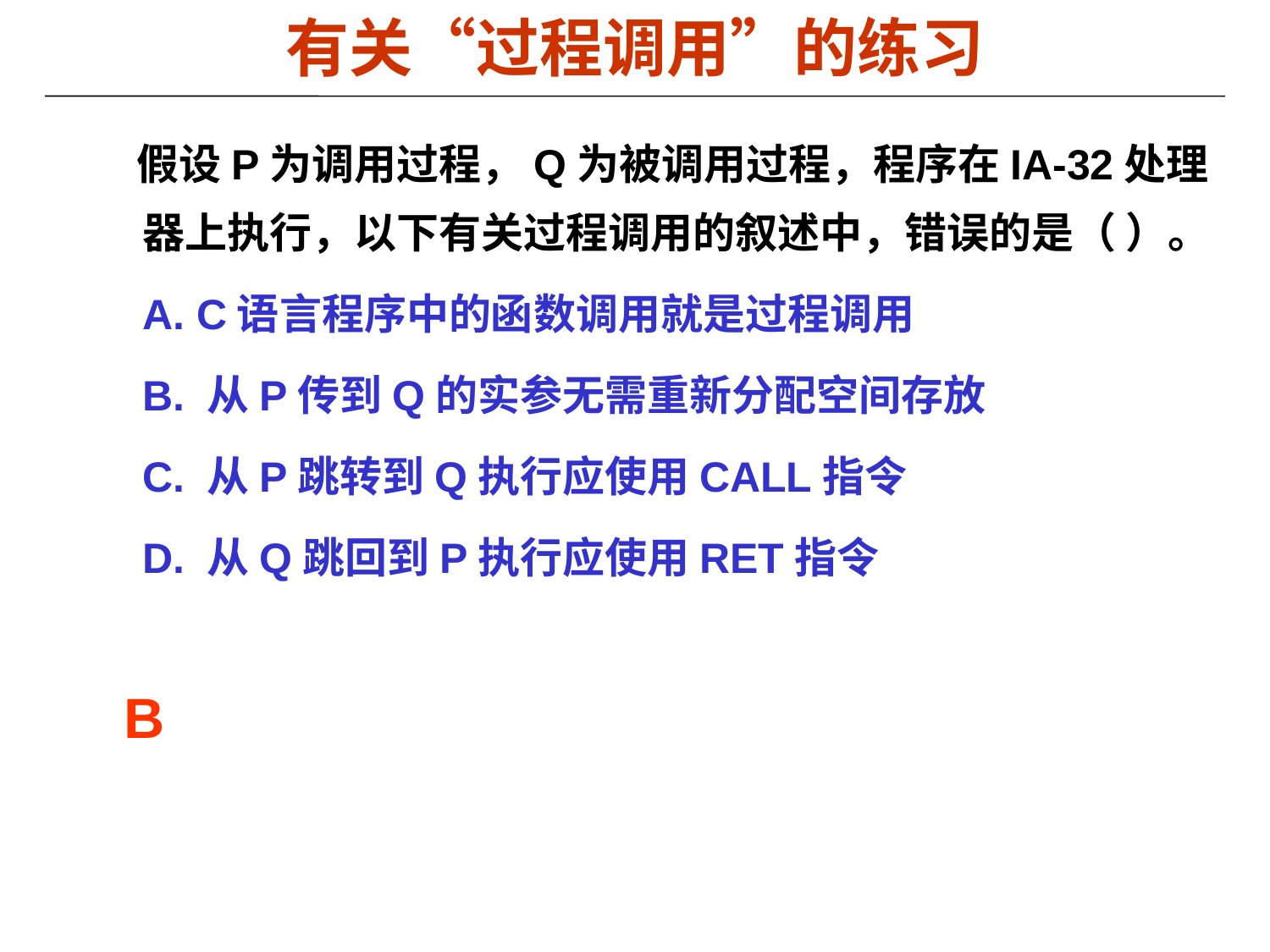

# 有关“过程调用”的练习
     假设P为调用过程，Q为被调用过程，程序在IA-32处理器上执行，以下有关过程调用的叙述中，错误的是（ ）。
	A. C语言程序中的函数调用就是过程调用
	B. 从P传到Q的实参无需重新分配空间存放
	C. 从P跳转到Q执行应使用CALL指令
	D. 从Q跳回到P执行应使用RET指令
B